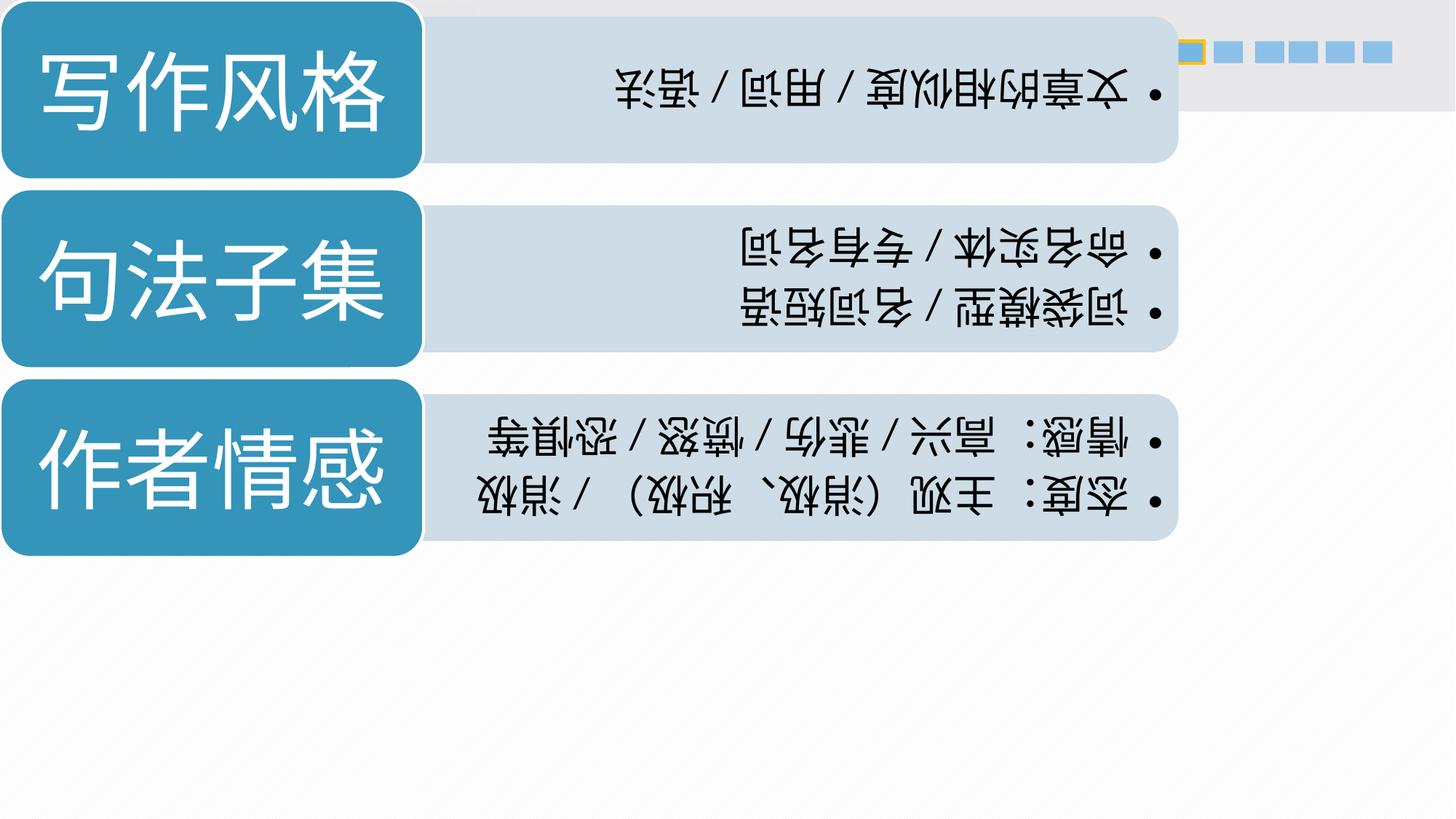

选题背景

文本分析
文章的相似度/用词/语法
写作风格
词袋模型/名词短语
命名实体/专有名词
句法子集
态度：主观（消极、积极）/消极
情感：高兴/悲伤/愤怒/恐惧等
作者情感